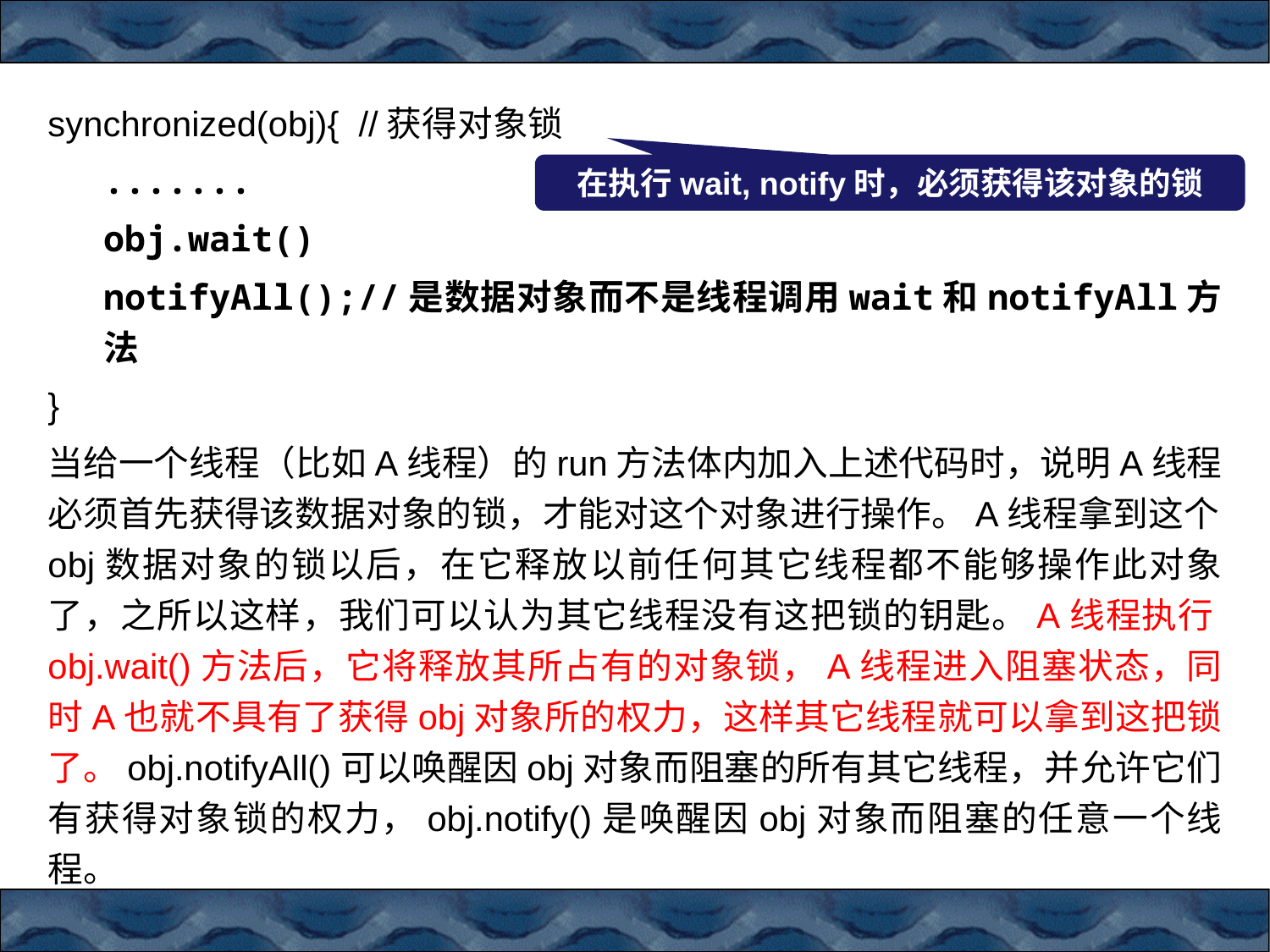

synchronized(obj){  //获得对象锁
.......
obj.wait()
notifyAll();//是数据对象而不是线程调用wait和notifyAll方法
}
当给一个线程（比如A线程）的run方法体内加入上述代码时，说明A线程必须首先获得该数据对象的锁，才能对这个对象进行操作。A线程拿到这个obj数据对象的锁以后，在它释放以前任何其它线程都不能够操作此对象了，之所以这样，我们可以认为其它线程没有这把锁的钥匙。A线程执行obj.wait()方法后，它将释放其所占有的对象锁，A线程进入阻塞状态，同时A也就不具有了获得obj对象所的权力，这样其它线程就可以拿到这把锁了。obj.notifyAll()可以唤醒因obj对象而阻塞的所有其它线程，并允许它们有获得对象锁的权力，obj.notify()是唤醒因obj对象而阻塞的任意一个线程。

在执行wait, notify时，必须获得该对象的锁